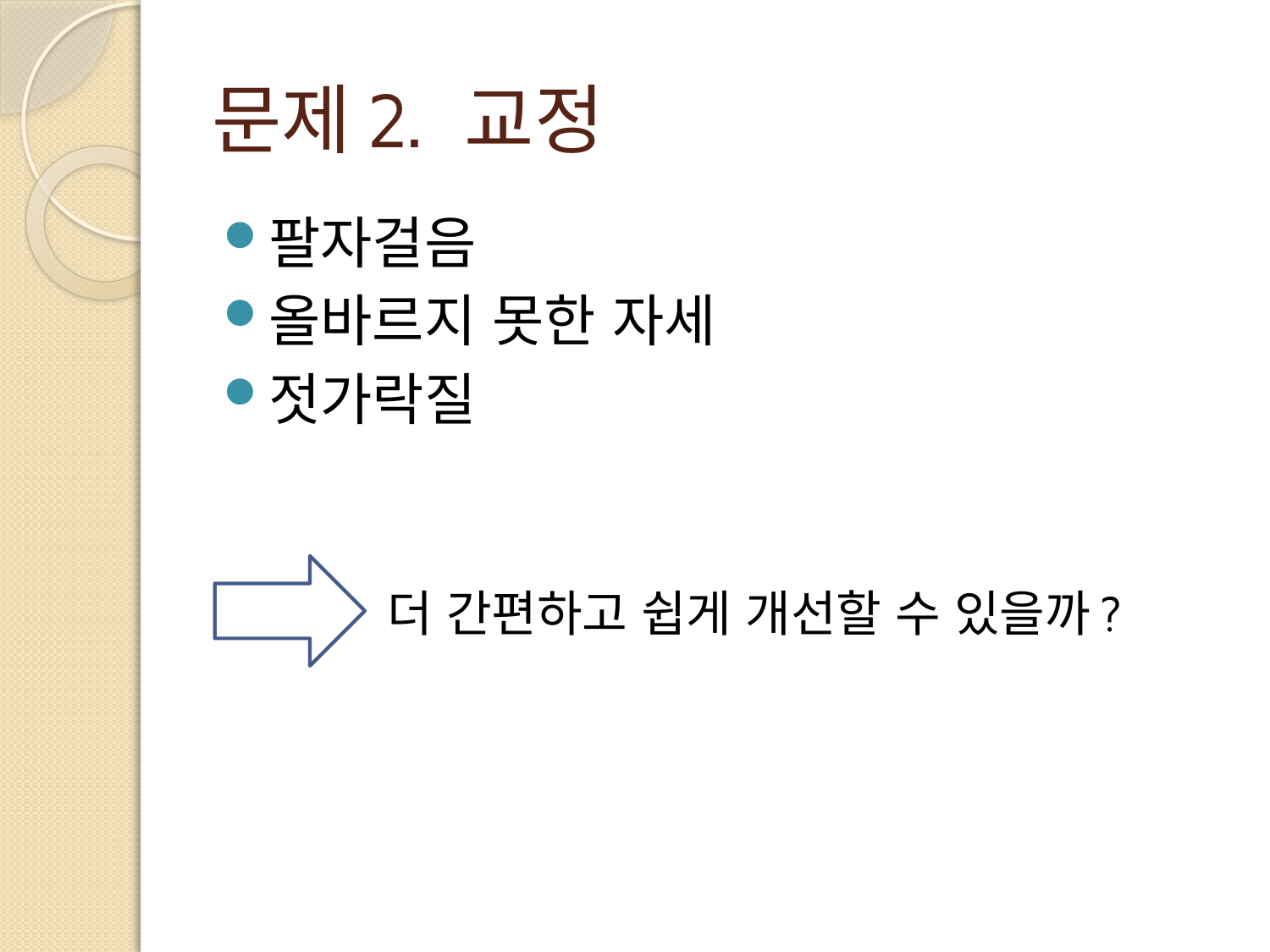

# 문제2. 교정
팔자걸음
올바르지 못한 자세
젓가락질

더 간편하고 쉽게 개선할 수 있을까?